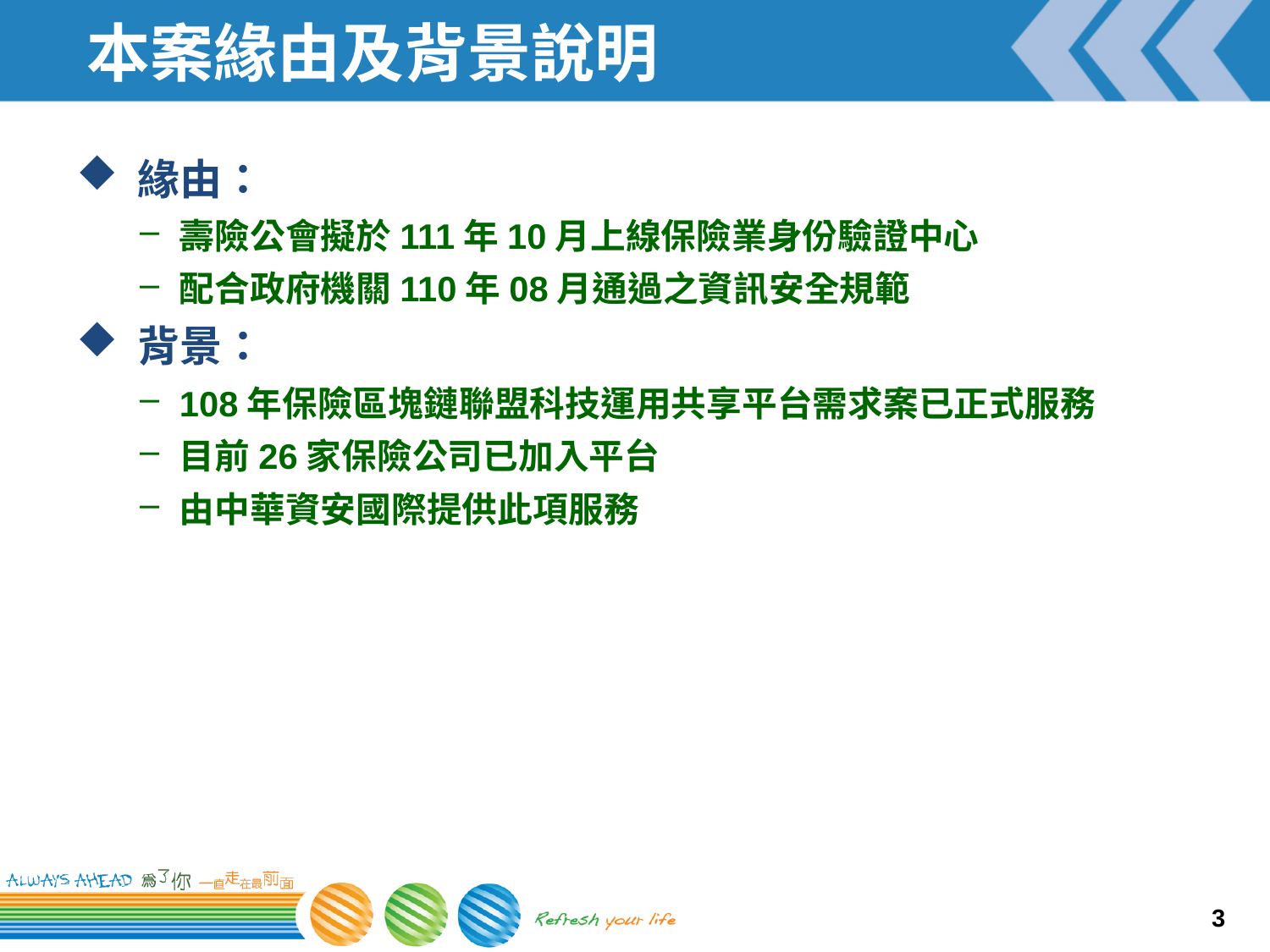

# 本案緣由及背景說明
緣由：
壽險公會擬於111年10月上線保險業身份驗證中心
配合政府機關110年08月通過之資訊安全規範
背景：
108年保險區塊鏈聯盟科技運用共享平台需求案已正式服務
目前26家保險公司已加入平台
由中華資安國際提供此項服務

3